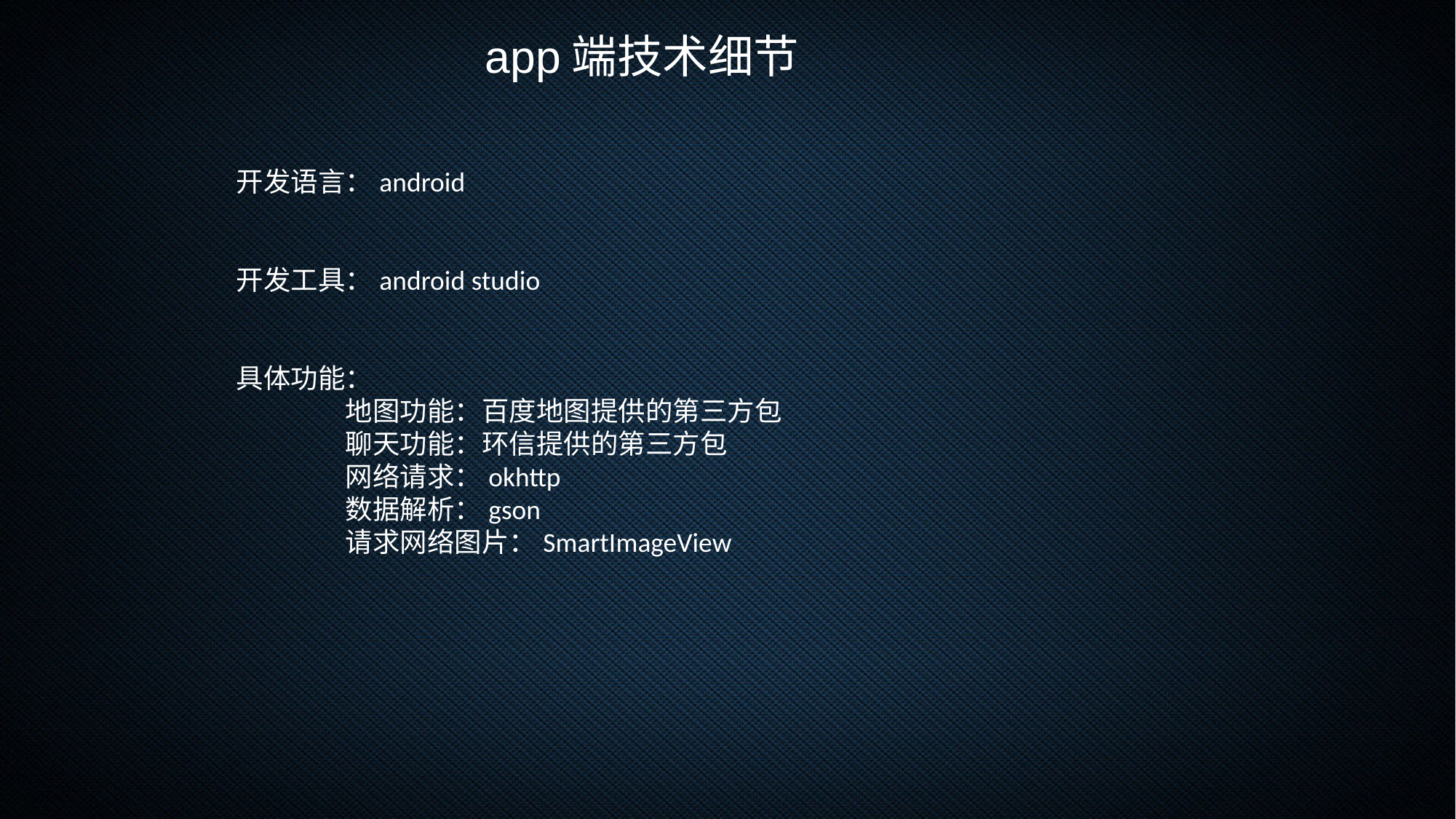

app端技术细节
开发语言：android

开发工具：android studio

具体功能：
	地图功能：百度地图提供的第三方包
	聊天功能：环信提供的第三方包
	网络请求：okhttp
	数据解析：gson
	请求网络图片：SmartImageView